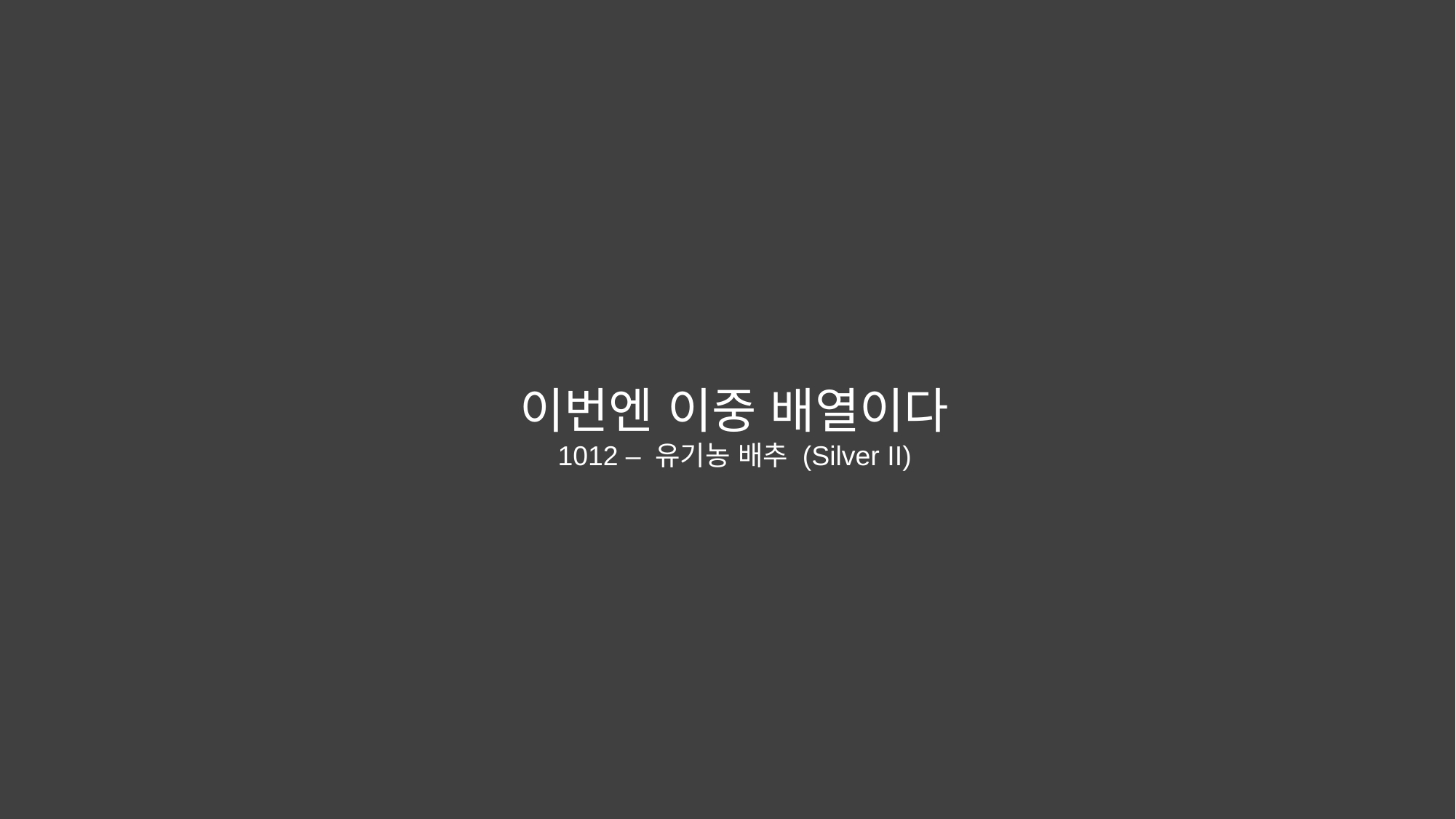

이번엔 이중 배열이다
1012 – 유기농 배추 (Silver II)